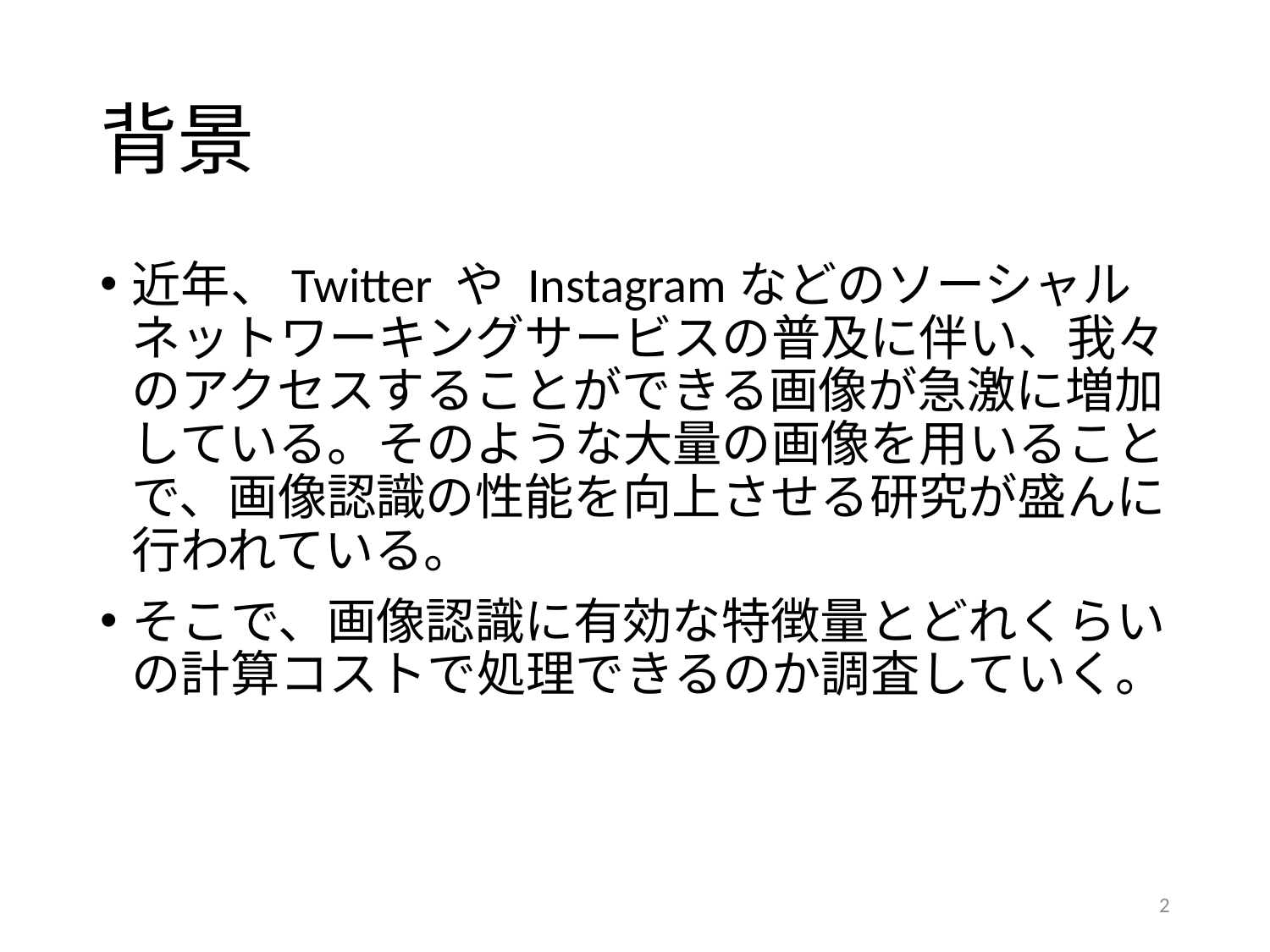

# 背景
近年、Twitter や Instagramなどのソーシャルネットワーキングサービスの普及に伴い、我々のアクセスすることができる画像が急激に増加している。そのような大量の画像を用いることで、画像認識の性能を向上させる研究が盛んに行われている。
そこで、画像認識に有効な特徴量とどれくらいの計算コストで処理できるのか調査していく。
2